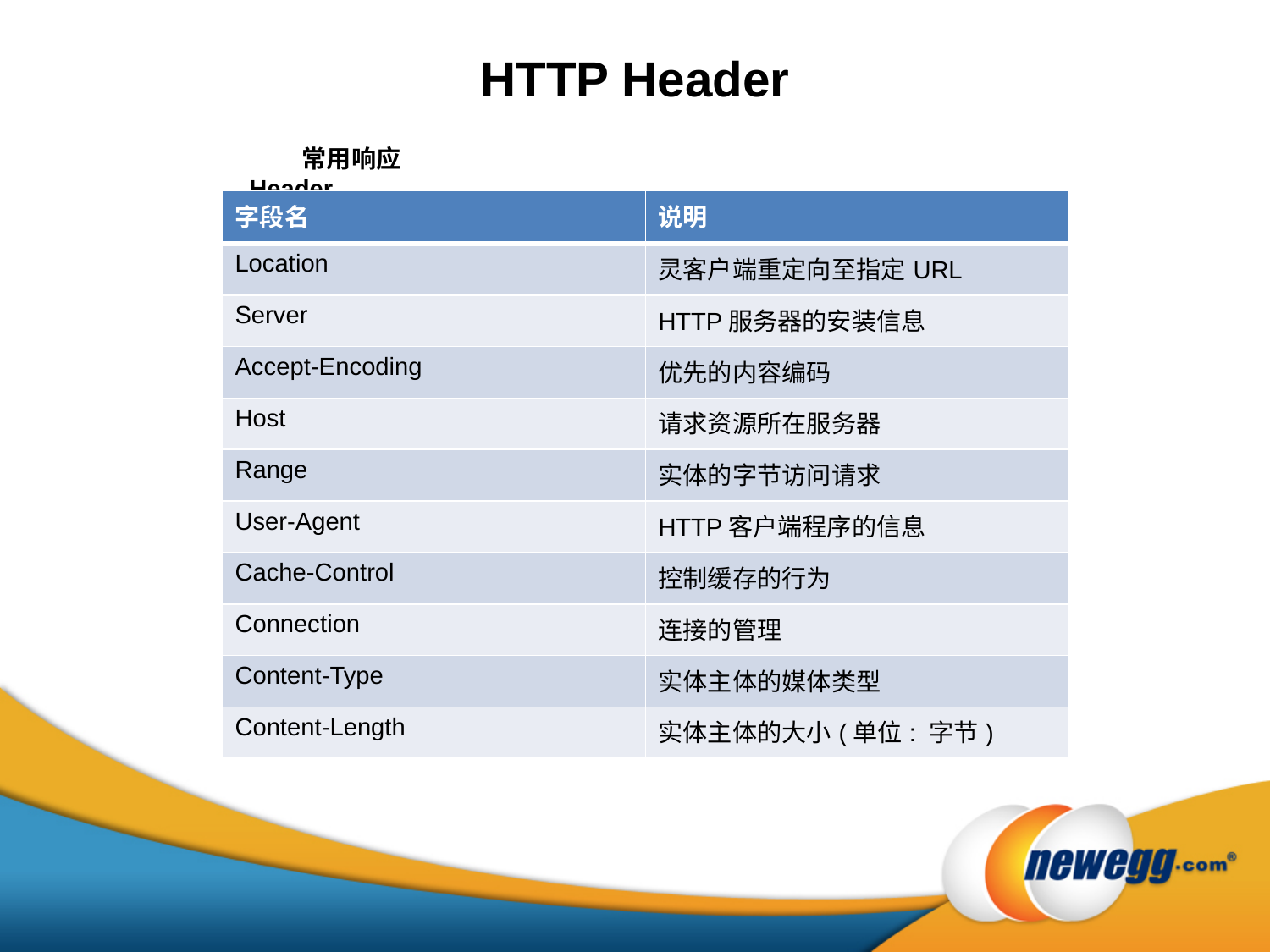

# HTTP Header
	常用响应Header
| 字段名 | 说明 |
| --- | --- |
| Location | 灵客户端重定向至指定URL |
| Server | HTTP服务器的安装信息 |
| Accept-Encoding | 优先的内容编码 |
| Host | 请求资源所在服务器 |
| Range | 实体的字节访问请求 |
| User-Agent | HTTP客户端程序的信息 |
| Cache-Control | 控制缓存的行为 |
| Connection | 连接的管理 |
| Content-Type | 实体主体的媒体类型 |
| Content-Length | 实体主体的大小(单位: 字节) |